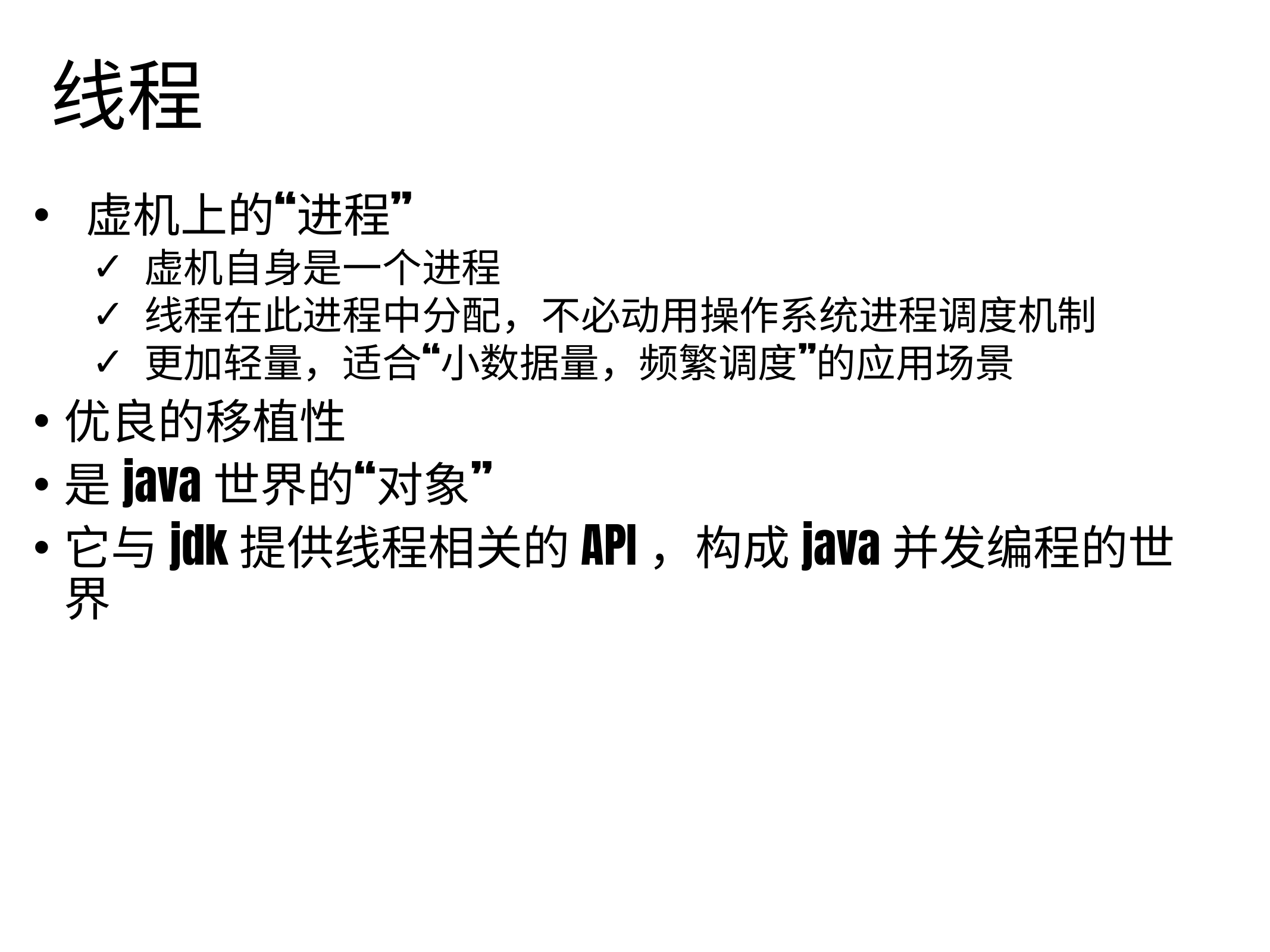

# 线程
 虚机上的“进程”
 虚机自身是一个进程
 线程在此进程中分配，不必动用操作系统进程调度机制
 更加轻量，适合“小数据量，频繁调度”的应用场景
优良的移植性
是java世界的“对象”
它与jdk提供线程相关的API，构成java并发编程的世界
3